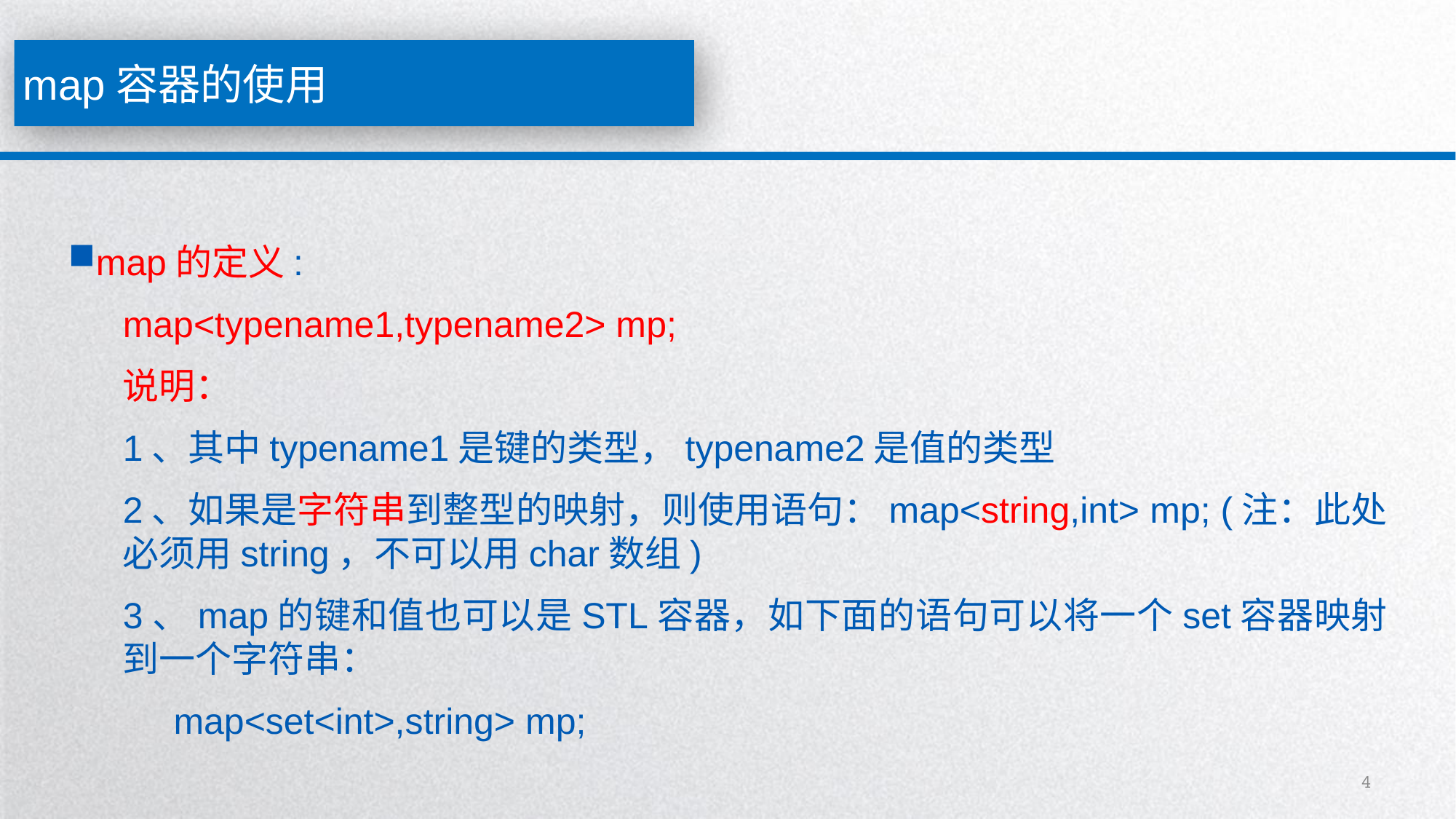

map容器的使用
map的定义:
map<typename1,typename2> mp;
说明：
1、其中typename1是键的类型，typename2是值的类型
2、如果是字符串到整型的映射，则使用语句：map<string,int> mp; (注：此处必须用string，不可以用char数组)
3、map的键和值也可以是STL容器，如下面的语句可以将一个set容器映射到一个字符串：
     map<set<int>,string> mp;
4